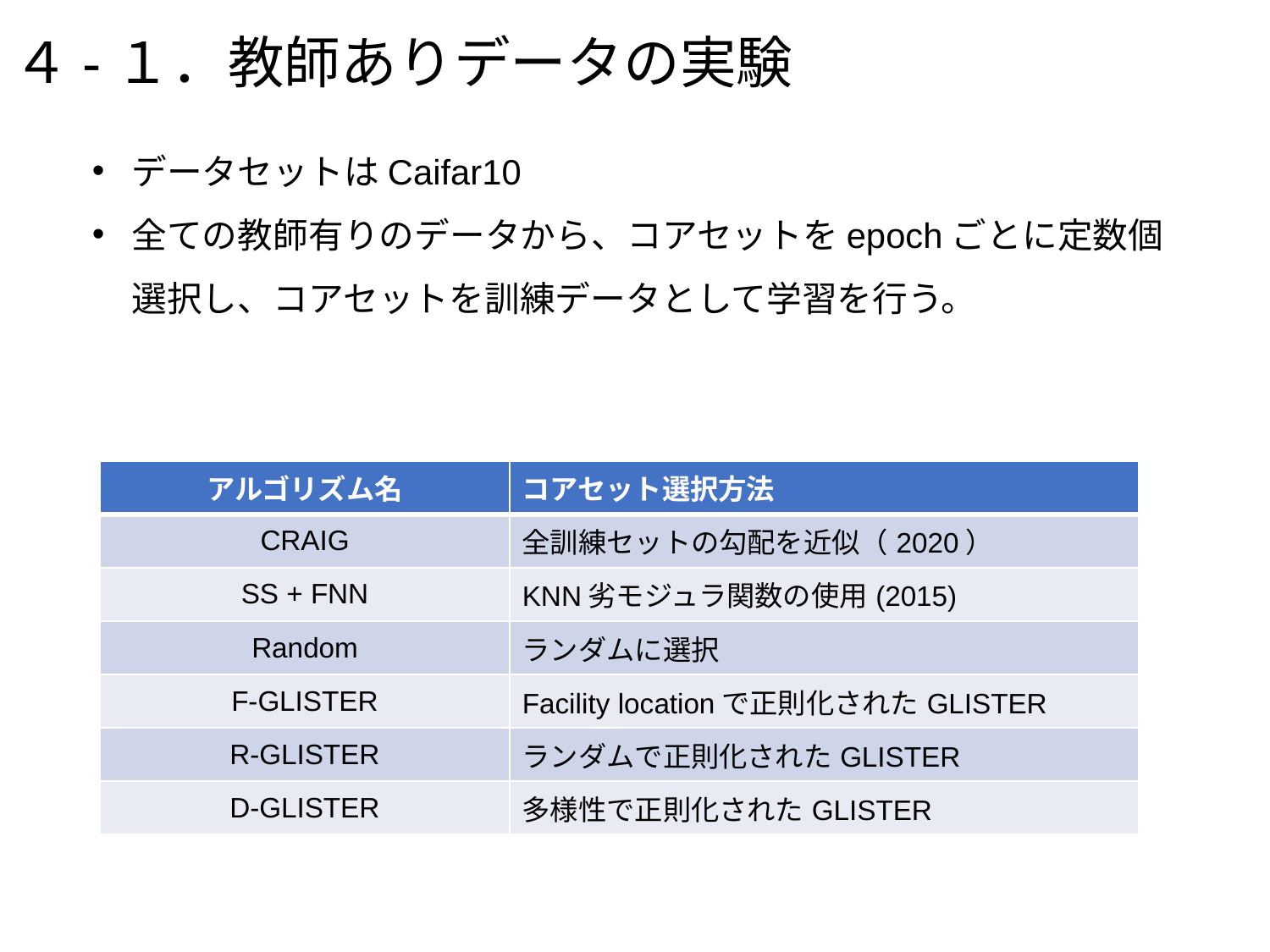

# ４-１．教師ありデータの実験
データセットはCaifar10
全ての教師有りのデータから、コアセットをepochごとに定数個選択し、コアセットを訓練データとして学習を行う。
| アルゴリズム名 | コアセット選択方法 |
| --- | --- |
| CRAIG | 全訓練セットの勾配を近似（2020） |
| SS + FNN | KNN劣モジュラ関数の使用(2015) |
| Random | ランダムに選択 |
| F-GLISTER | Facility locationで正則化されたGLISTER |
| R-GLISTER | ランダムで正則化されたGLISTER |
| D-GLISTER | 多様性で正則化されたGLISTER |